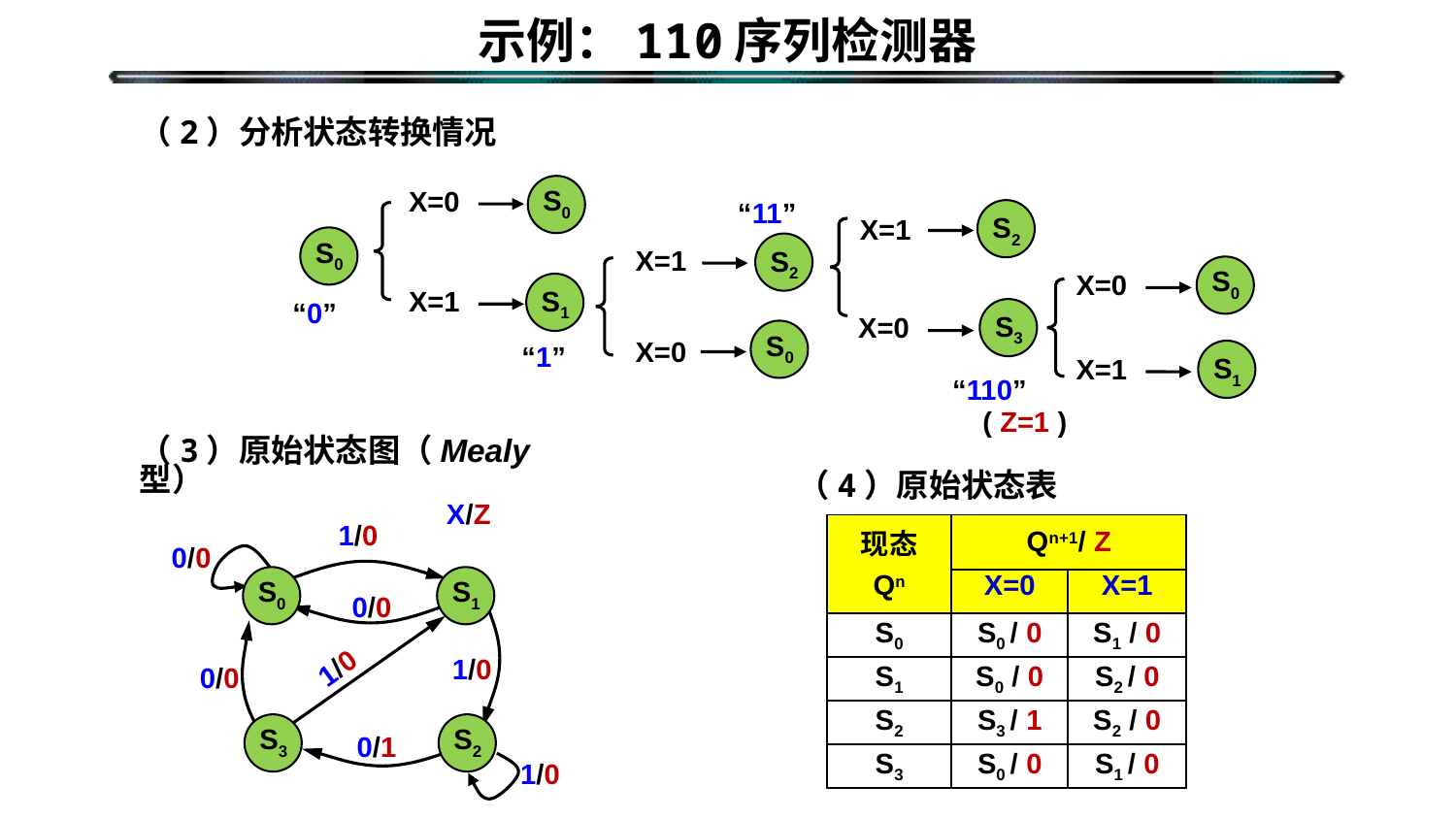

# 示例：110序列检测器
（2）分析状态转换情况
S0

X=0
“11”

S2

X=1

S0

S2
X=1
S0

X=0

S1
X=1

“0”

S3
X=0

S0
X=0

“1”

S1
X=1

“110”

( Z=1 )
（3）原始状态图（Mealy型）
（4）原始状态表
X/Z
1/0
0/0

S0

S1
0/0

1/0
1/0

0/0

S3

S2
0/1

1/0

| 现态 | Qn+1/ Z |  |
| --- | --- | --- |
| Qn | X=0 | X=1 |
| S0 | S0 / 0 | S1 / 0 |
| S1 | S0 / 0 | S2 / 0 |
| S2 | S3 / 1 | S2 / 0 |
| S3 | S0 / 0 | S1 / 0 |
16